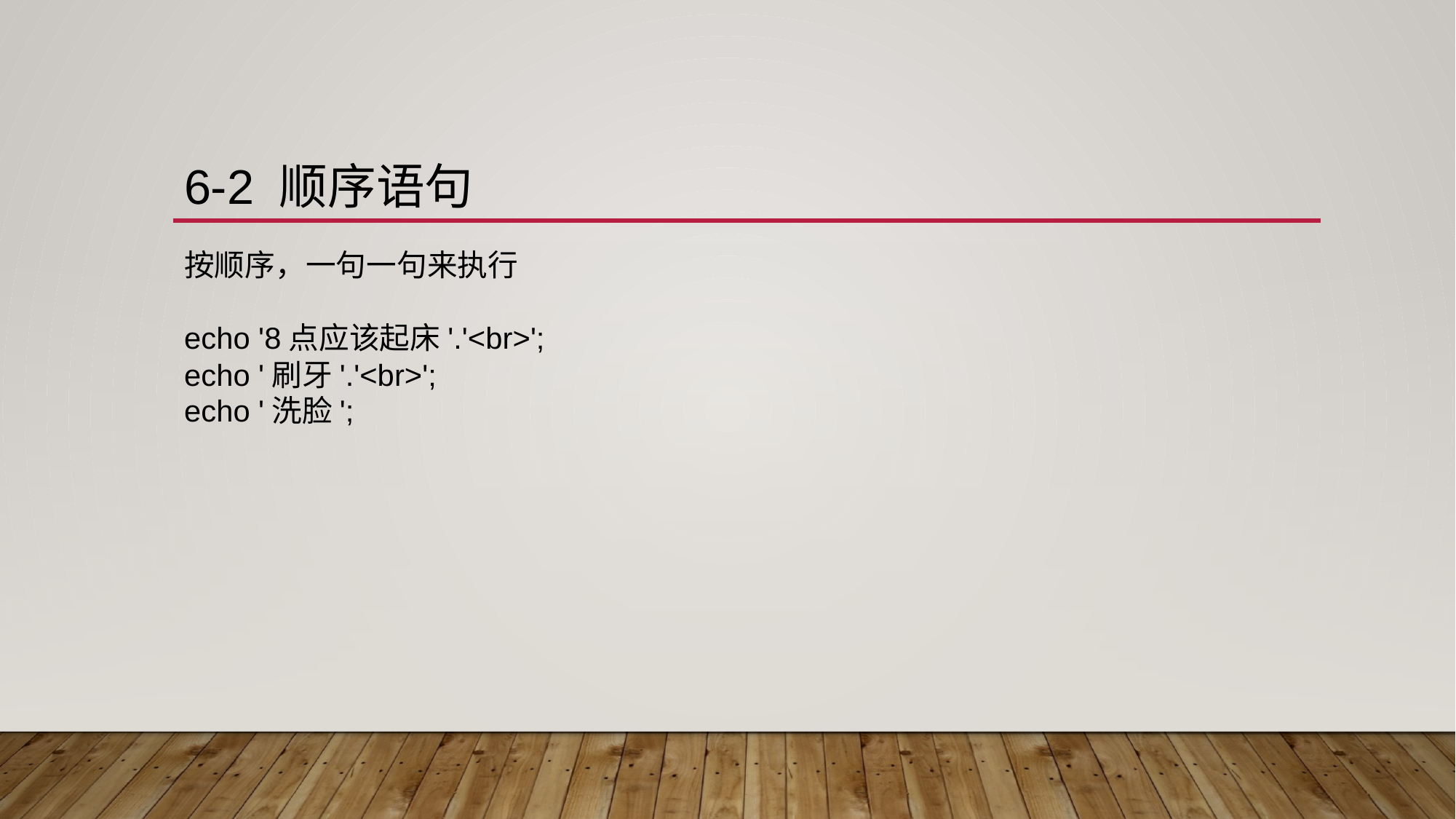

# 6-2 顺序语句
按顺序，一句一句来执行

echo '8点应该起床'.'<br>';
echo '刷牙'.'<br>';
echo '洗脸';